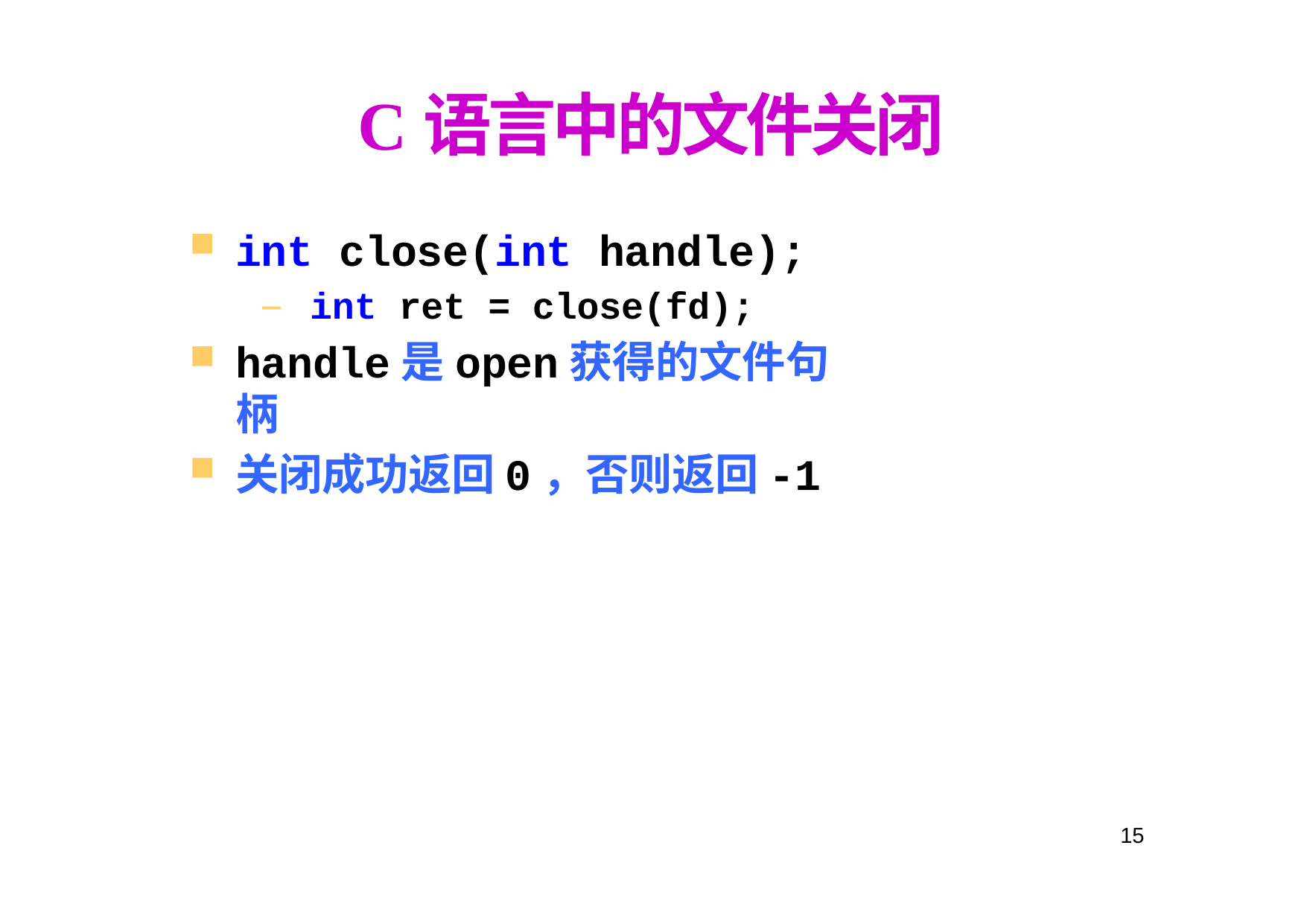

# C语言中的文件关闭
int close(int handle);
– int ret = close(fd);
handle是open获得的文件句柄
关闭成功返回0，否则返回-1
15